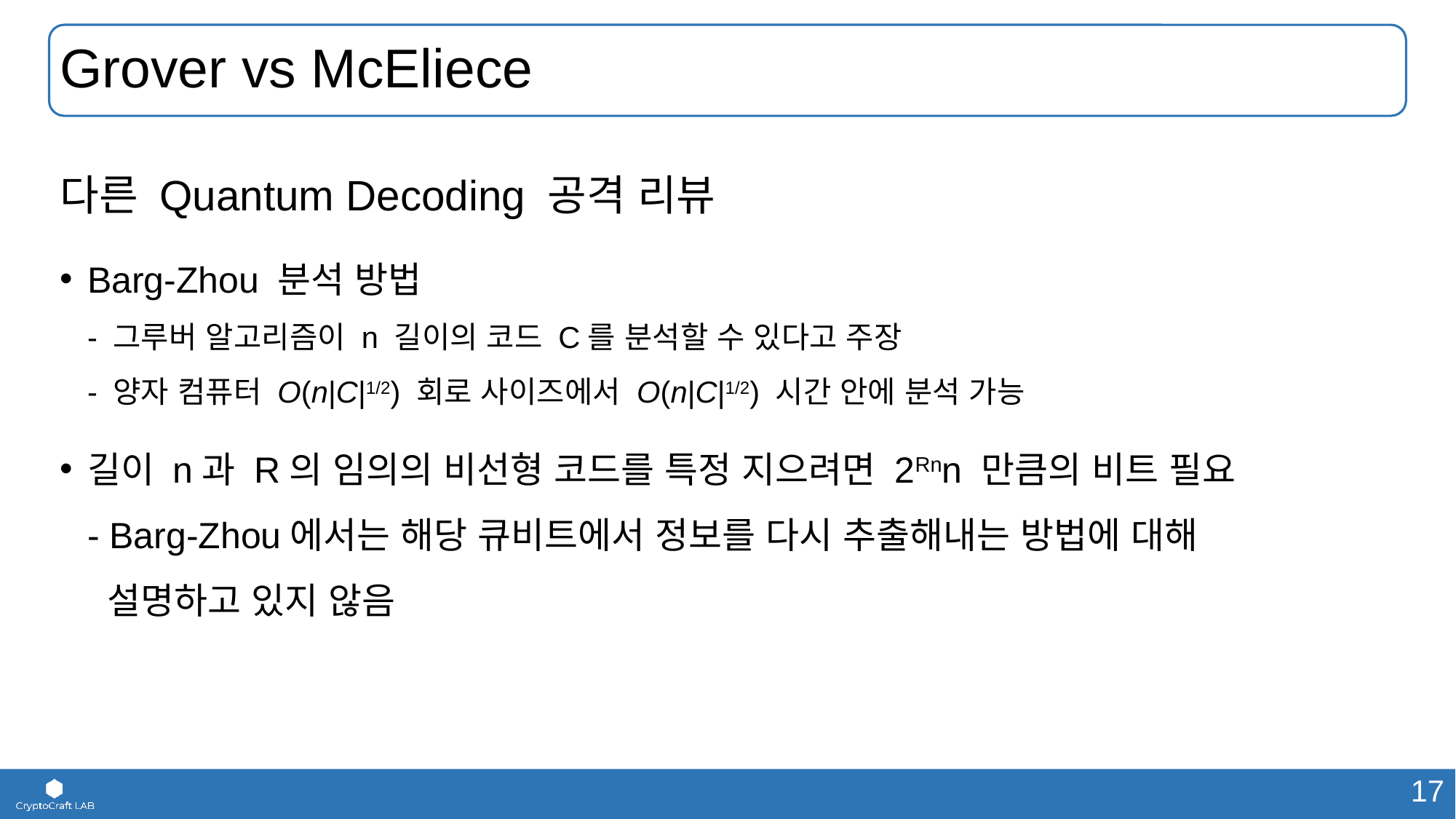

# Grover vs McEliece
다른 Quantum Decoding 공격 리뷰
Barg-Zhou 분석 방법
- 그루버 알고리즘이 n 길이의 코드 C를 분석할 수 있다고 주장
- 양자 컴퓨터 O(n|C|1/2) 회로 사이즈에서 O(n|C|1/2) 시간 안에 분석 가능
길이 n과 R의 임의의 비선형 코드를 특정 지으려면 2Rnn 만큼의 비트 필요
- Barg-Zhou에서는 해당 큐비트에서 정보를 다시 추출해내는 방법에 대해
  설명하고 있지 않음